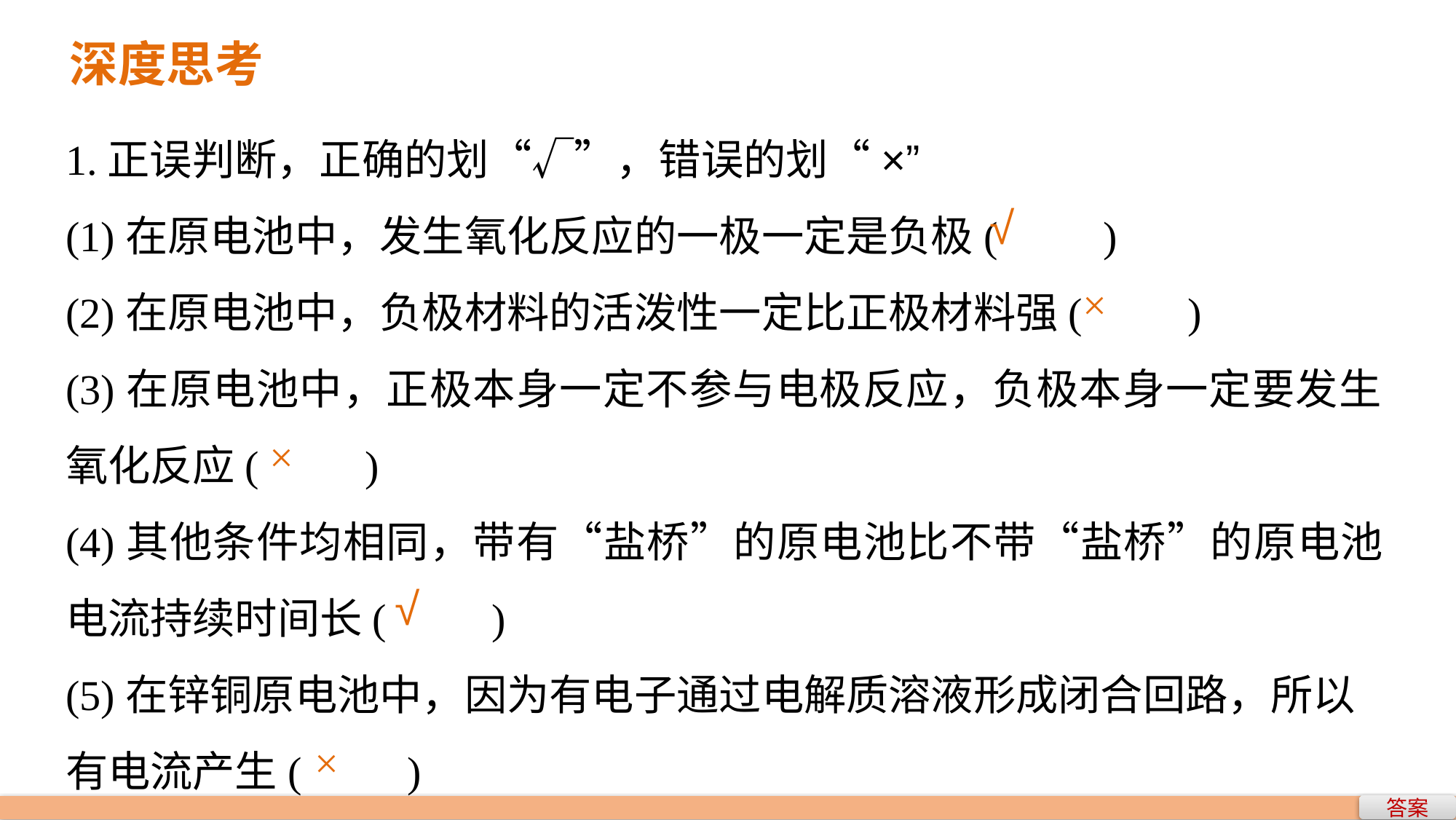

深度思考
1.正误判断，正确的划“√”，错误的划“×”
(1)在原电池中，发生氧化反应的一极一定是负极(　　)
(2)在原电池中，负极材料的活泼性一定比正极材料强(　　)
(3)在原电池中，正极本身一定不参与电极反应，负极本身一定要发生氧化反应(　　)
(4)其他条件均相同，带有“盐桥”的原电池比不带“盐桥”的原电池电流持续时间长(　　)
(5)在锌铜原电池中，因为有电子通过电解质溶液形成闭合回路，所以有电流产生(　　)
√
×
×
√
×
答案